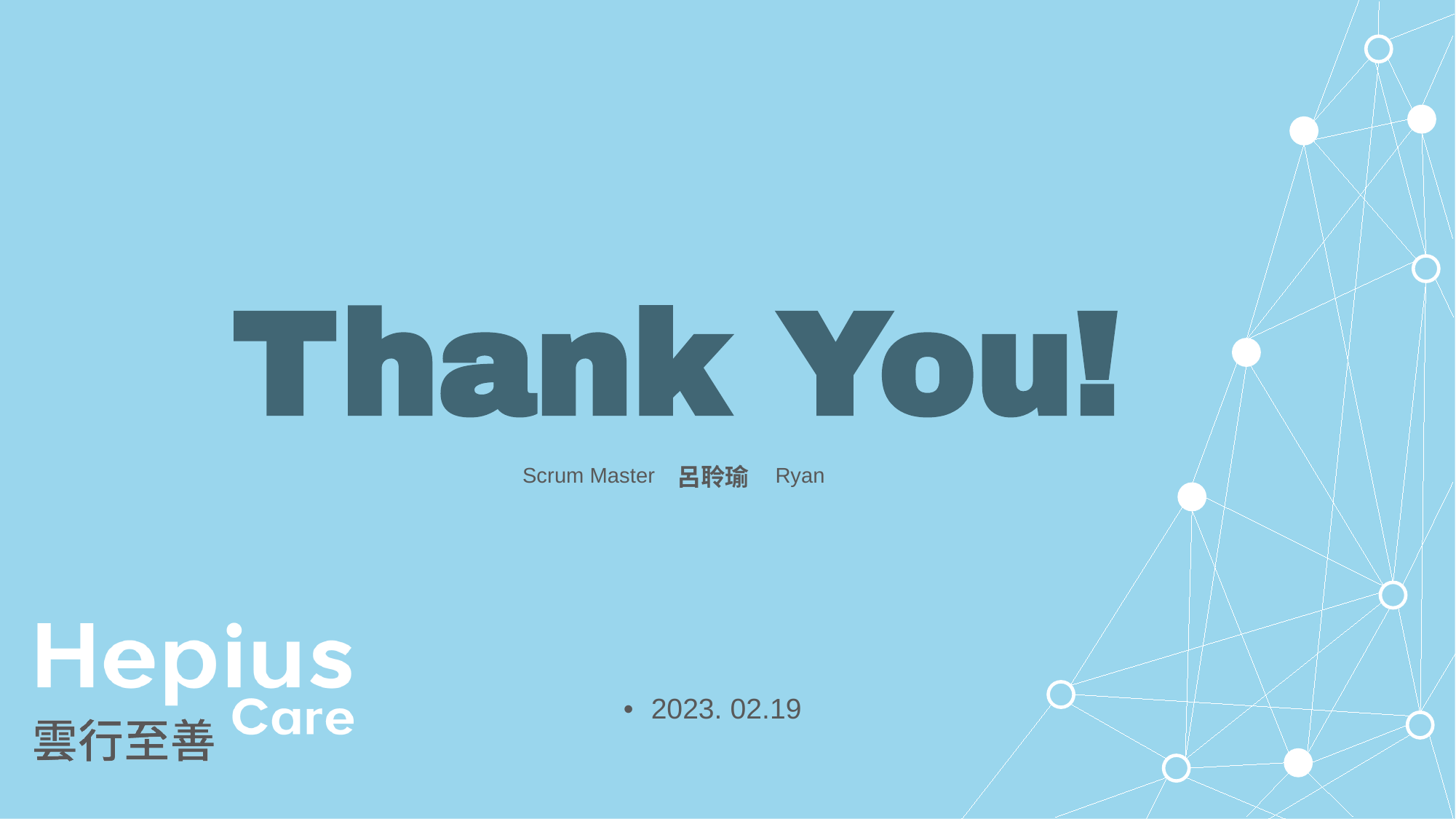

# Thank You!
| Scrum Master | 呂聆瑜 | Ryan |
| --- | --- | --- |
|  |  |  |
|  |  |  |
|  |  |  |
|  |  |  |
2023. 02.19